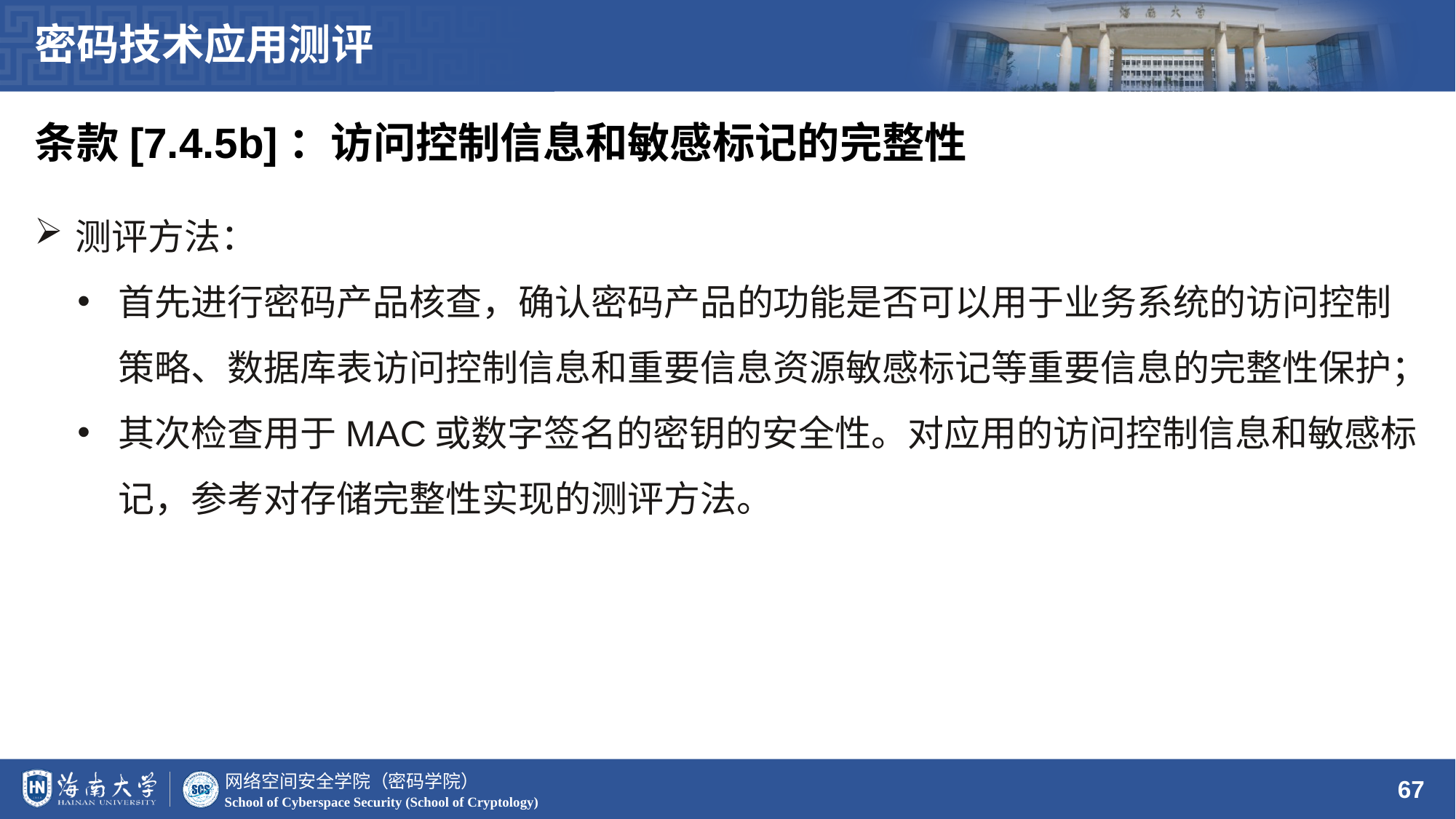

密码技术应用测评
条款[7.4.5b]：访问控制信息和敏感标记的完整性
测评方法：
首先进行密码产品核查，确认密码产品的功能是否可以用于业务系统的访问控制策略、数据库表访问控制信息和重要信息资源敏感标记等重要信息的完整性保护；
其次检查用于MAC或数字签名的密钥的安全性。对应用的访问控制信息和敏感标记，参考对存储完整性实现的测评方法。
67